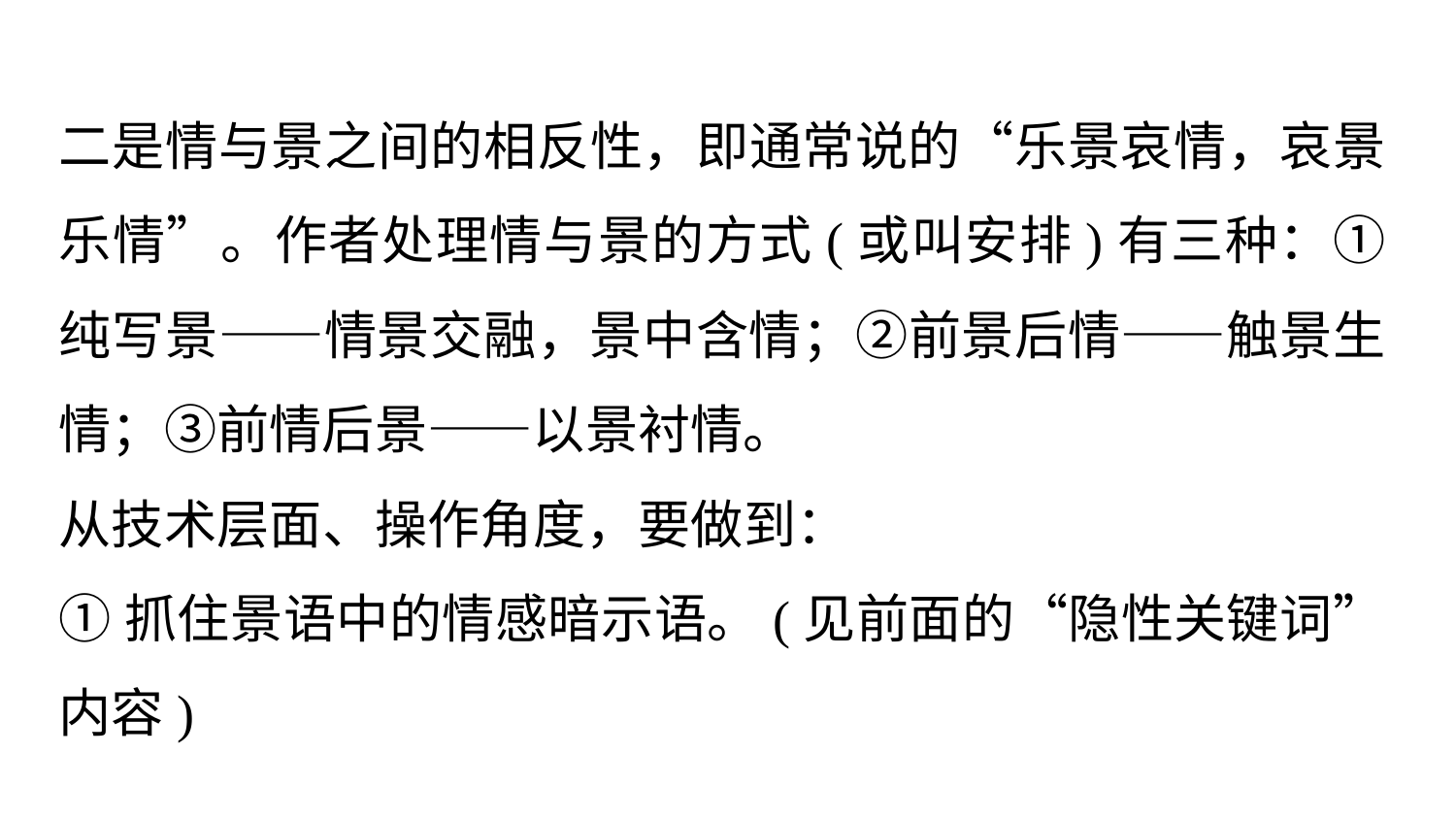

二是情与景之间的相反性，即通常说的“乐景哀情，哀景乐情”。作者处理情与景的方式(或叫安排)有三种：①纯写景——情景交融，景中含情；②前景后情——触景生情；③前情后景——以景衬情。
从技术层面、操作角度，要做到：
①抓住景语中的情感暗示语。(见前面的“隐性关键词”内容)